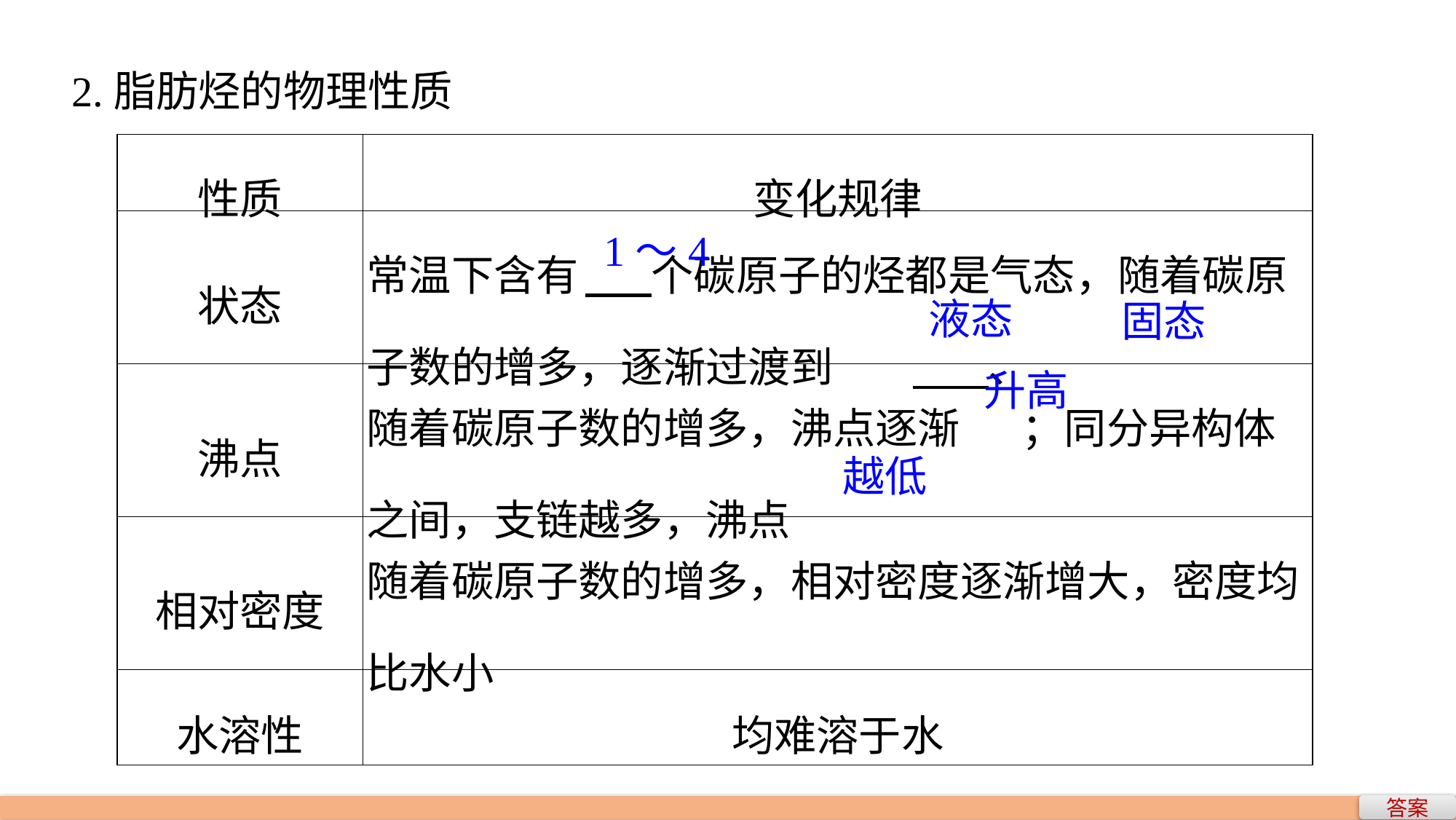

2.脂肪烃的物理性质
| 性质 | 变化规律 |
| --- | --- |
| 状态 | 常温下含有 个碳原子的烃都是气态，随着碳原子数的增多，逐渐过渡到 、 |
| 沸点 | 随着碳原子数的增多，沸点逐渐 ；同分异构体之间，支链越多，沸点 |
| 相对密度 | 随着碳原子数的增多，相对密度逐渐增大，密度均比水小 |
| 水溶性 | 均难溶于水 |
1～4
液态
固态
升高
越低
答案